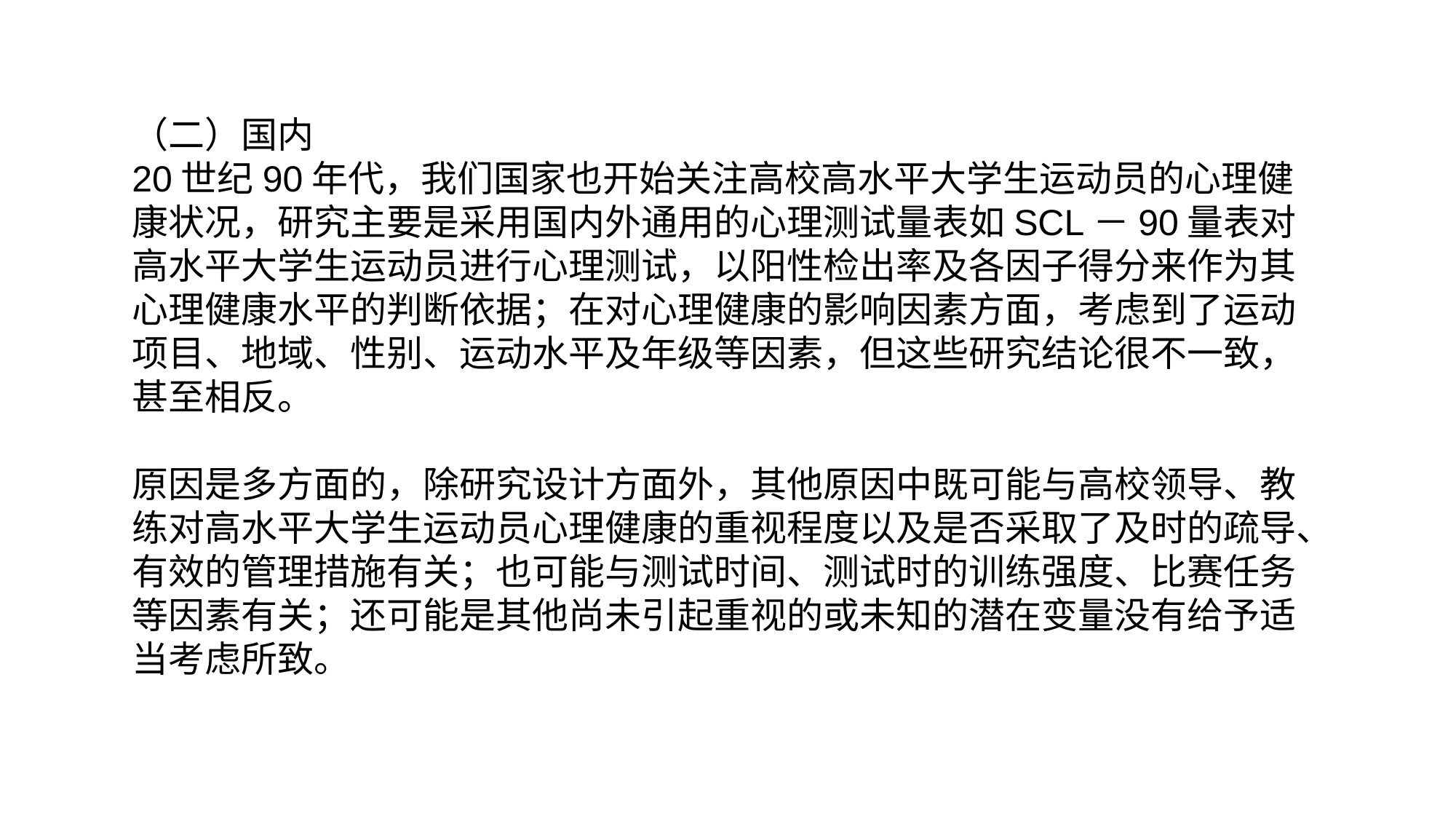

（二）国内
20世纪90年代，我们国家也开始关注高校高水平大学生运动员的心理健康状况，研究主要是采用国内外通用的心理测试量表如SCL－90量表对高水平大学生运动员进行心理测试，以阳性检出率及各因子得分来作为其心理健康水平的判断依据；在对心理健康的影响因素方面，考虑到了运动项目、地域、性别、运动水平及年级等因素，但这些研究结论很不一致，甚至相反。

原因是多方面的，除研究设计方面外，其他原因中既可能与高校领导、教练对高水平大学生运动员心理健康的重视程度以及是否采取了及时的疏导、有效的管理措施有关；也可能与测试时间、测试时的训练强度、比赛任务等因素有关；还可能是其他尚未引起重视的或未知的潜在变量没有给予适当考虑所致。